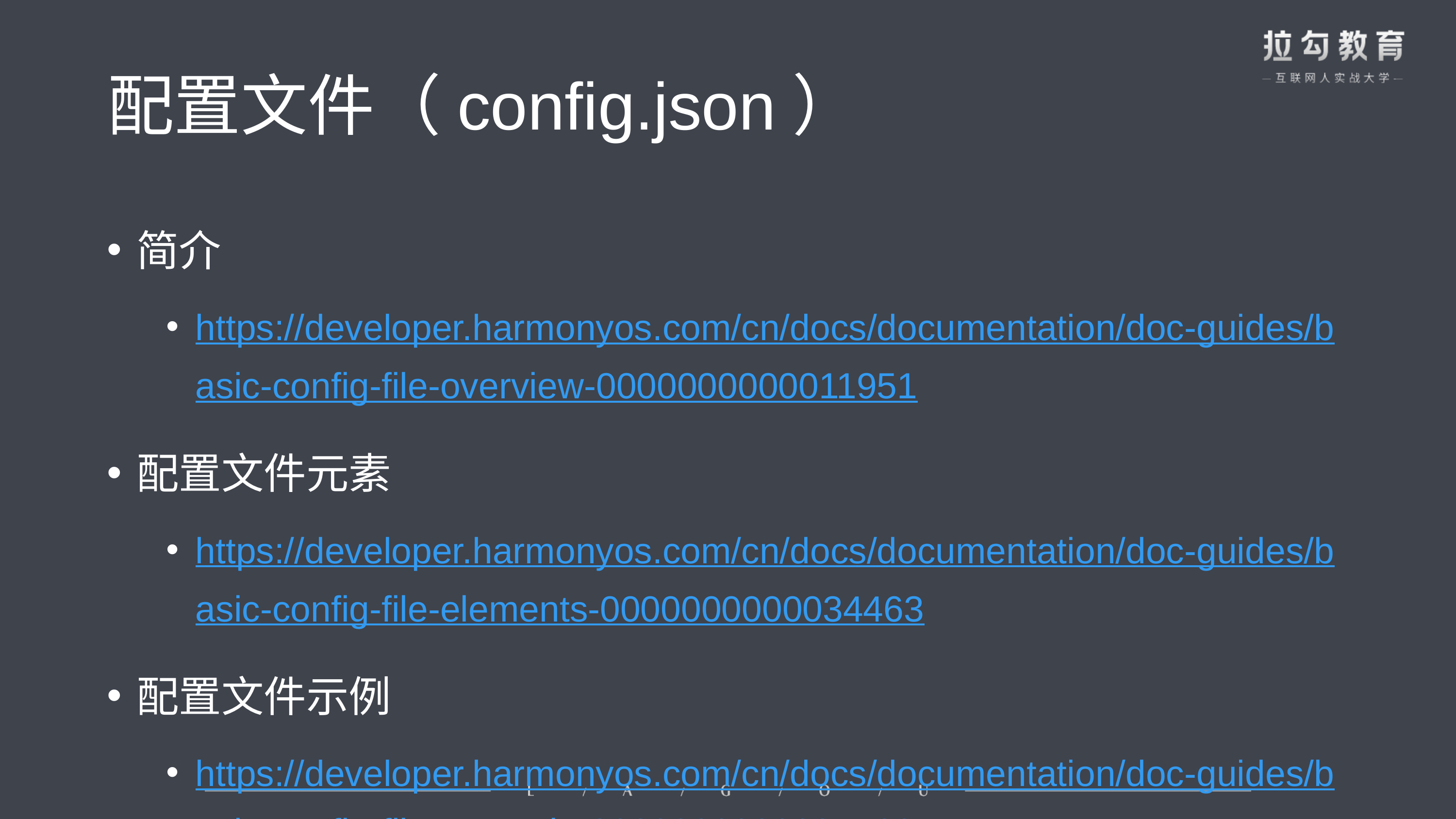

# 配置文件（config.json）
简介
https://developer.harmonyos.com/cn/docs/documentation/doc-guides/basic-config-file-overview-0000000000011951
配置文件元素
https://developer.harmonyos.com/cn/docs/documentation/doc-guides/basic-config-file-elements-0000000000034463
配置文件示例
https://developer.harmonyos.com/cn/docs/documentation/doc-guides/basic-config-file-example-0000000000034466